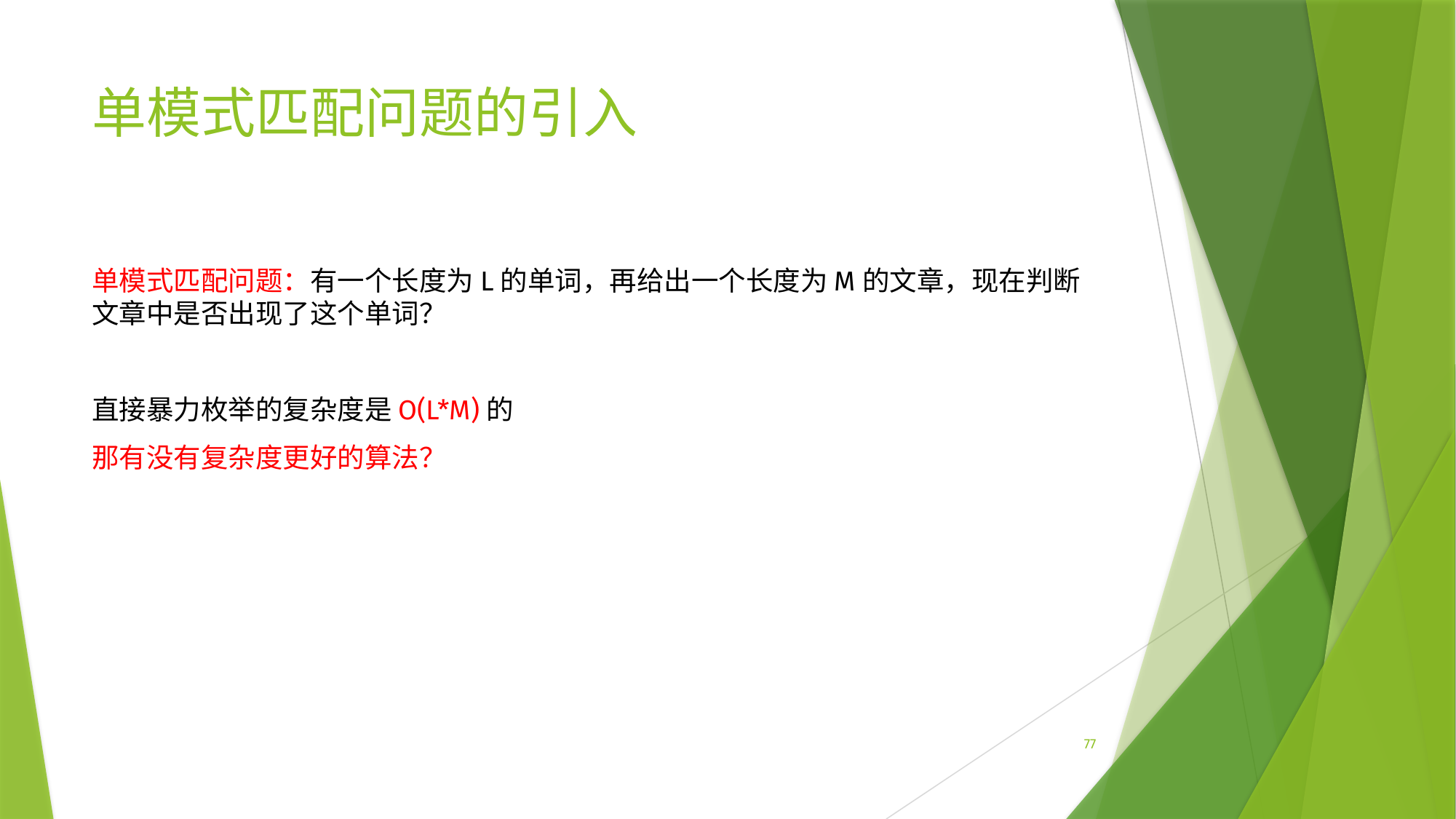

# 单模式匹配问题的引入
单模式匹配问题：有一个长度为L的单词，再给出一个长度为M的文章，现在判断文章中是否出现了这个单词？

直接暴力枚举的复杂度是O(L*M)的
那有没有复杂度更好的算法？
77